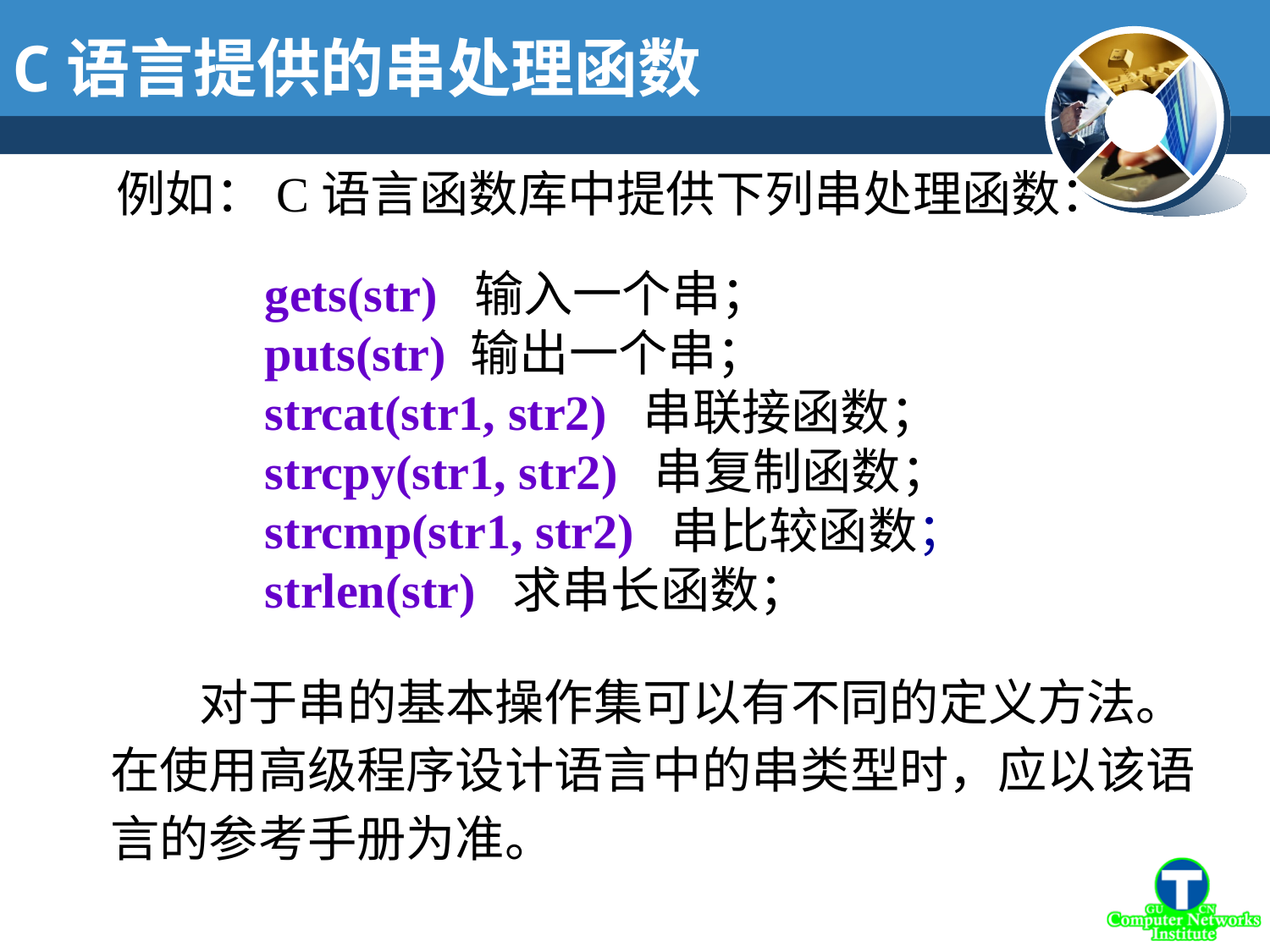

C语言提供的串处理函数
例如：C语言函数库中提供下列串处理函数：
  gets(str)  输入一个串；
  puts(str) 输出一个串；
  strcat(str1, str2)  串联接函数；
  strcpy(str1, str2)  串复制函数；
  strcmp(str1, str2)  串比较函数；
  strlen(str)  求串长函数；

       对于串的基本操作集可以有不同的定义方法。在使用高级程序设计语言中的串类型时，应以该语言的参考手册为准。